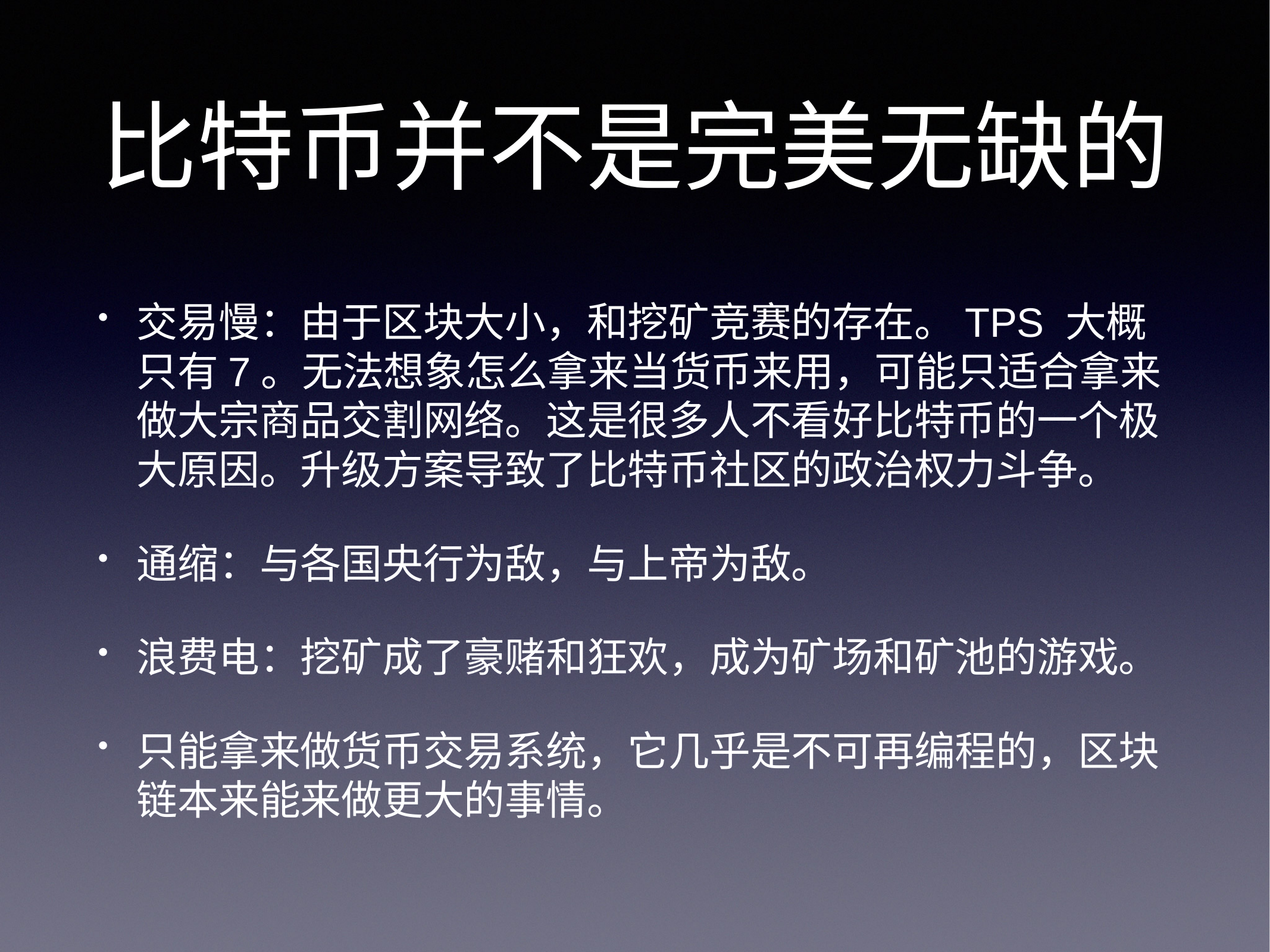

# 比特币并不是完美无缺的
交易慢：由于区块大小，和挖矿竞赛的存在。TPS 大概只有7。无法想象怎么拿来当货币来用，可能只适合拿来做大宗商品交割网络。这是很多人不看好比特币的一个极大原因。升级方案导致了比特币社区的政治权力斗争。
通缩：与各国央行为敌，与上帝为敌。
浪费电：挖矿成了豪赌和狂欢，成为矿场和矿池的游戏。
只能拿来做货币交易系统，它几乎是不可再编程的，区块链本来能来做更大的事情。